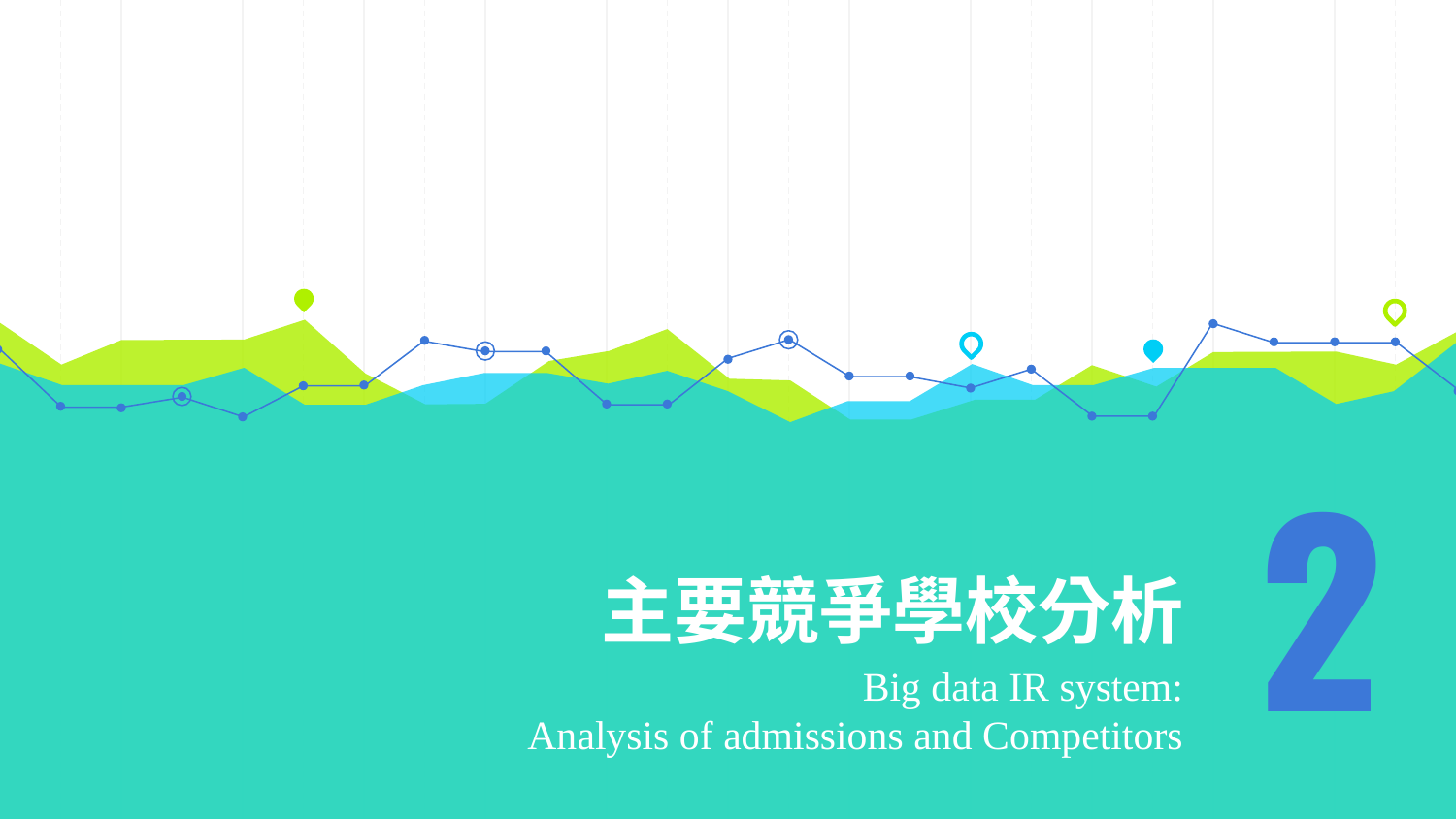

# 主要競爭學校分析
2
Big data IR system:
Analysis of admissions and Competitors